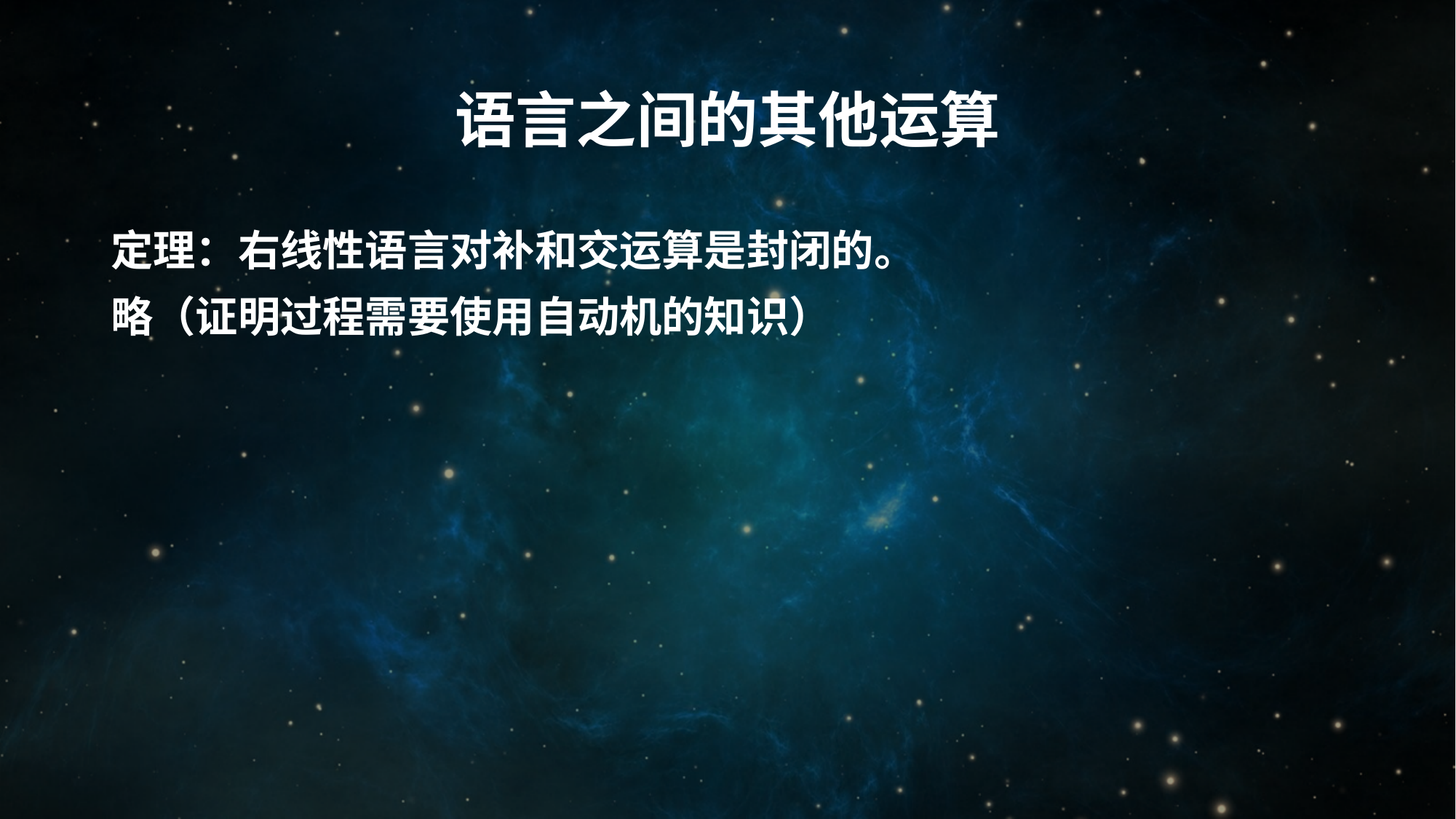

# 语言之间的其他运算
定理：右线性语言对补和交运算是封闭的。
略（证明过程需要使用自动机的知识）